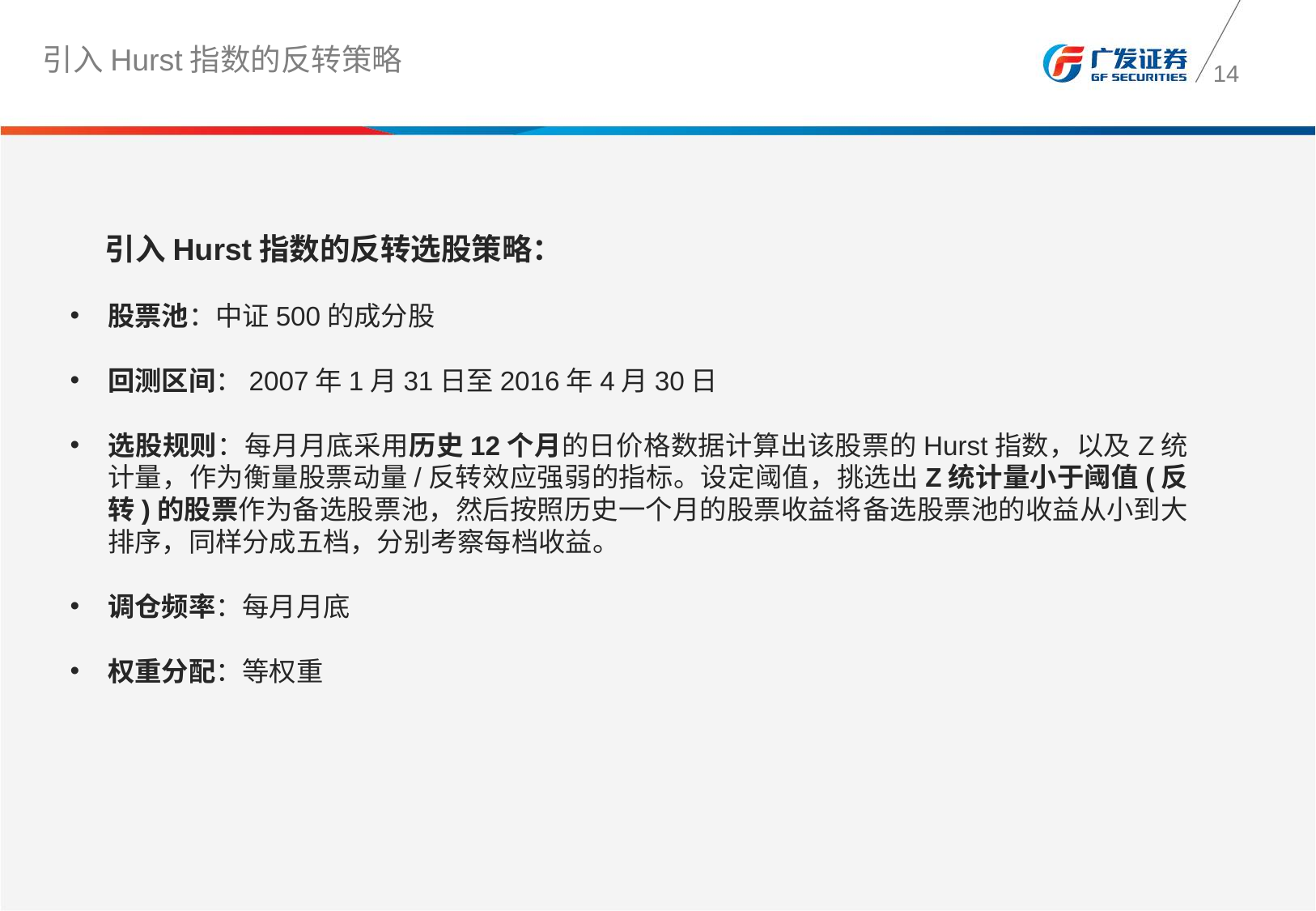

引入Hurst指数的反转策略
14

    引入Hurst指数的反转选股策略：

股票池：中证500的成分股

回测区间：2007年1月31日至2016年4月30日

选股规则：每月月底采用历史12个月的日价格数据计算出该股票的Hurst指数，以及Z统计量，作为衡量股票动量/反转效应强弱的指标。设定阈值，挑选出Z统计量小于阈值(反转)的股票作为备选股票池，然后按照历史一个月的股票收益将备选股票池的收益从小到大排序，同样分成五档，分别考察每档收益。

调仓频率：每月月底

权重分配：等权重